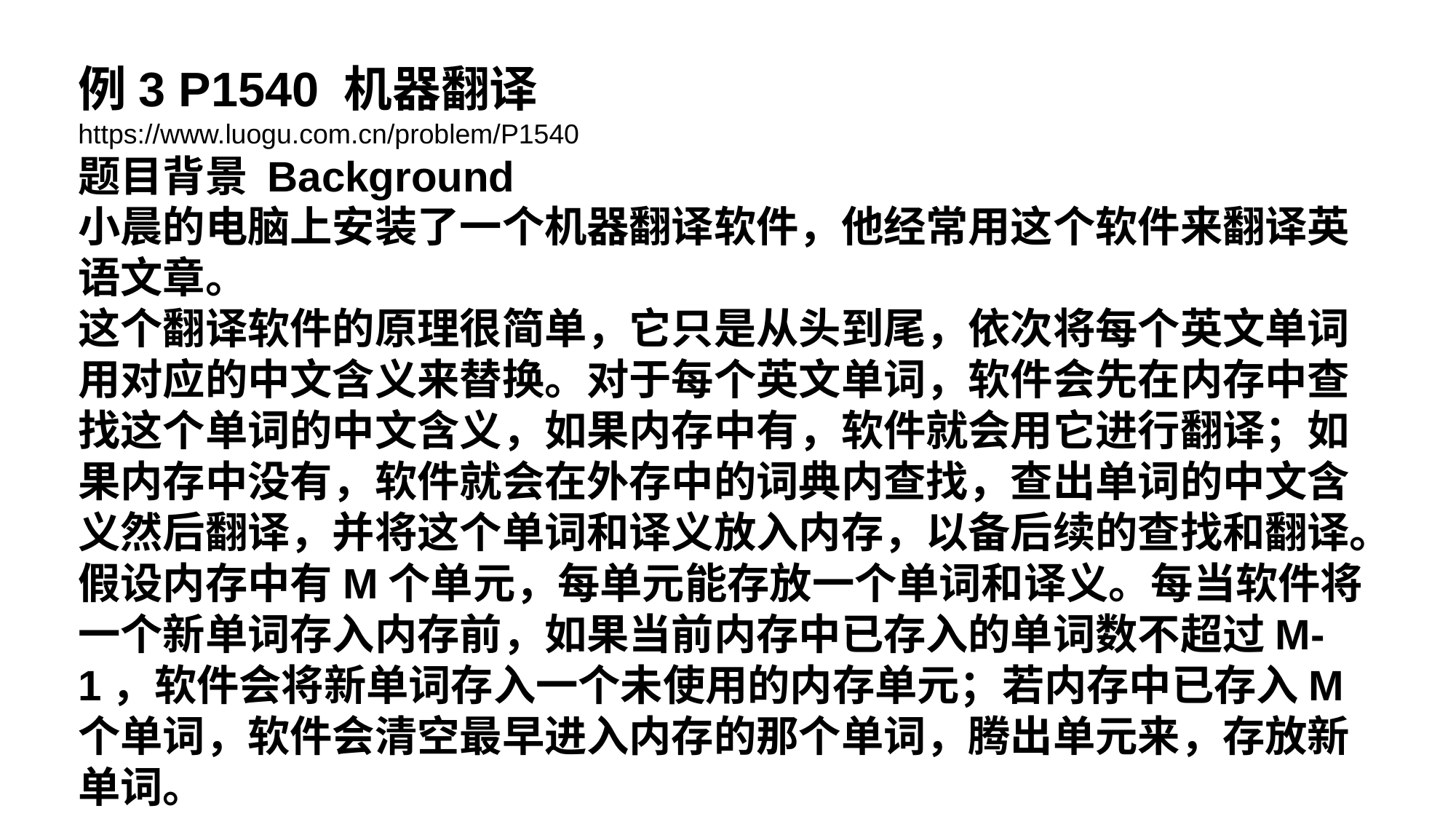

例3 P1540 机器翻译
https://www.luogu.com.cn/problem/P1540
题目背景 Background
小晨的电脑上安装了一个机器翻译软件，他经常用这个软件来翻译英语文章。
这个翻译软件的原理很简单，它只是从头到尾，依次将每个英文单词用对应的中文含义来替换。对于每个英文单词，软件会先在内存中查找这个单词的中文含义，如果内存中有，软件就会用它进行翻译；如果内存中没有，软件就会在外存中的词典内查找，查出单词的中文含义然后翻译，并将这个单词和译义放入内存，以备后续的查找和翻译。
假设内存中有M个单元，每单元能存放一个单词和译义。每当软件将一个新单词存入内存前，如果当前内存中已存入的单词数不超过M-1，软件会将新单词存入一个未使用的内存单元；若内存中已存入M个单词，软件会清空最早进入内存的那个单词，腾出单元来，存放新单词。